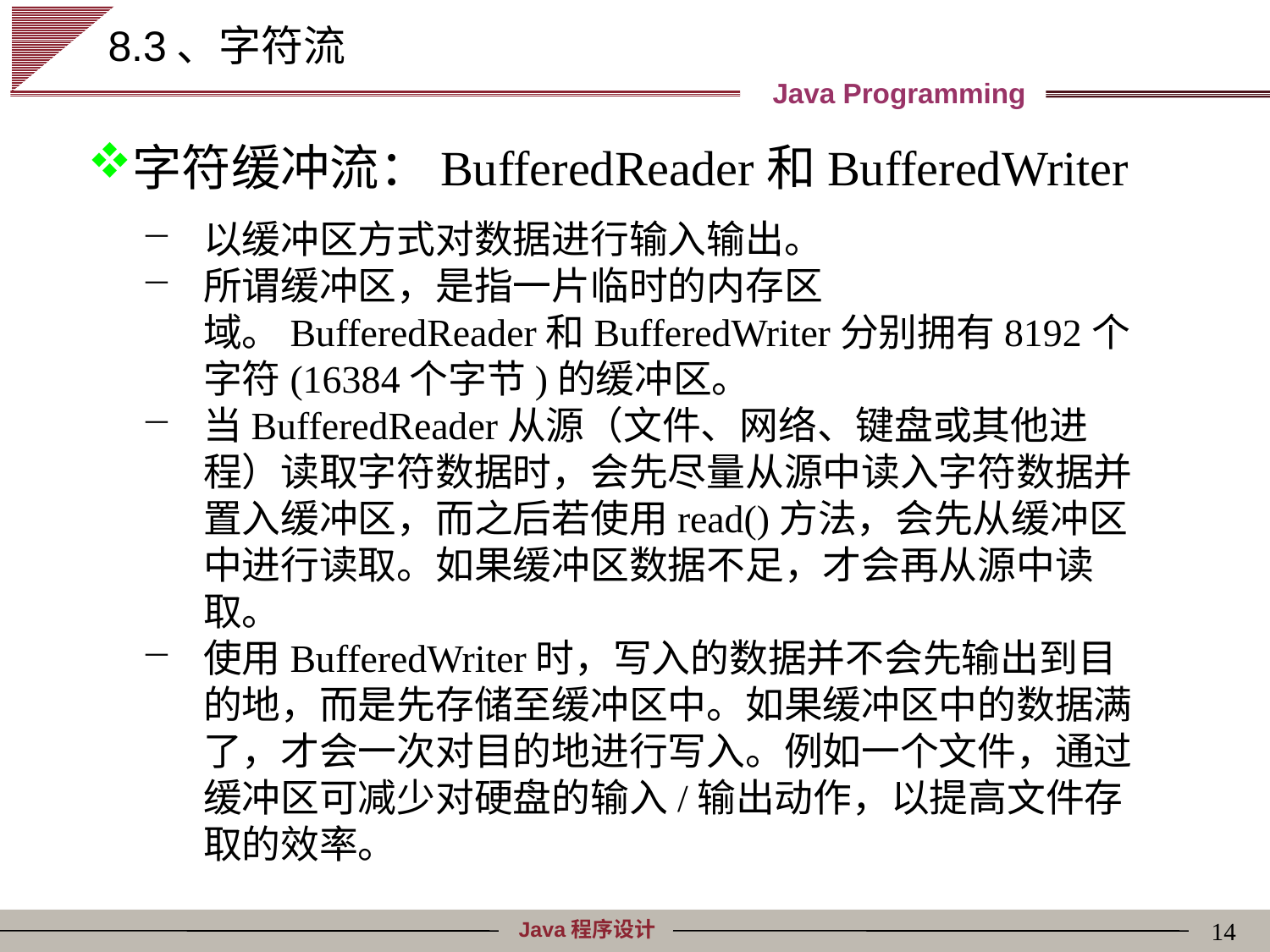

# 8.3、字符流
字符缓冲流：BufferedReader和BufferedWriter
以缓冲区方式对数据进行输入输出。
所谓缓冲区，是指一片临时的内存区域。BufferedReader和BufferedWriter分别拥有8192个字符(16384个字节)的缓冲区。
当BufferedReader从源（文件、网络、键盘或其他进程）读取字符数据时，会先尽量从源中读入字符数据并置入缓冲区，而之后若使用read()方法，会先从缓冲区中进行读取。如果缓冲区数据不足，才会再从源中读取。
使用BufferedWriter时，写入的数据并不会先输出到目的地，而是先存储至缓冲区中。如果缓冲区中的数据满了，才会一次对目的地进行写入。例如一个文件，通过缓冲区可减少对硬盘的输入/输出动作，以提高文件存取的效率。